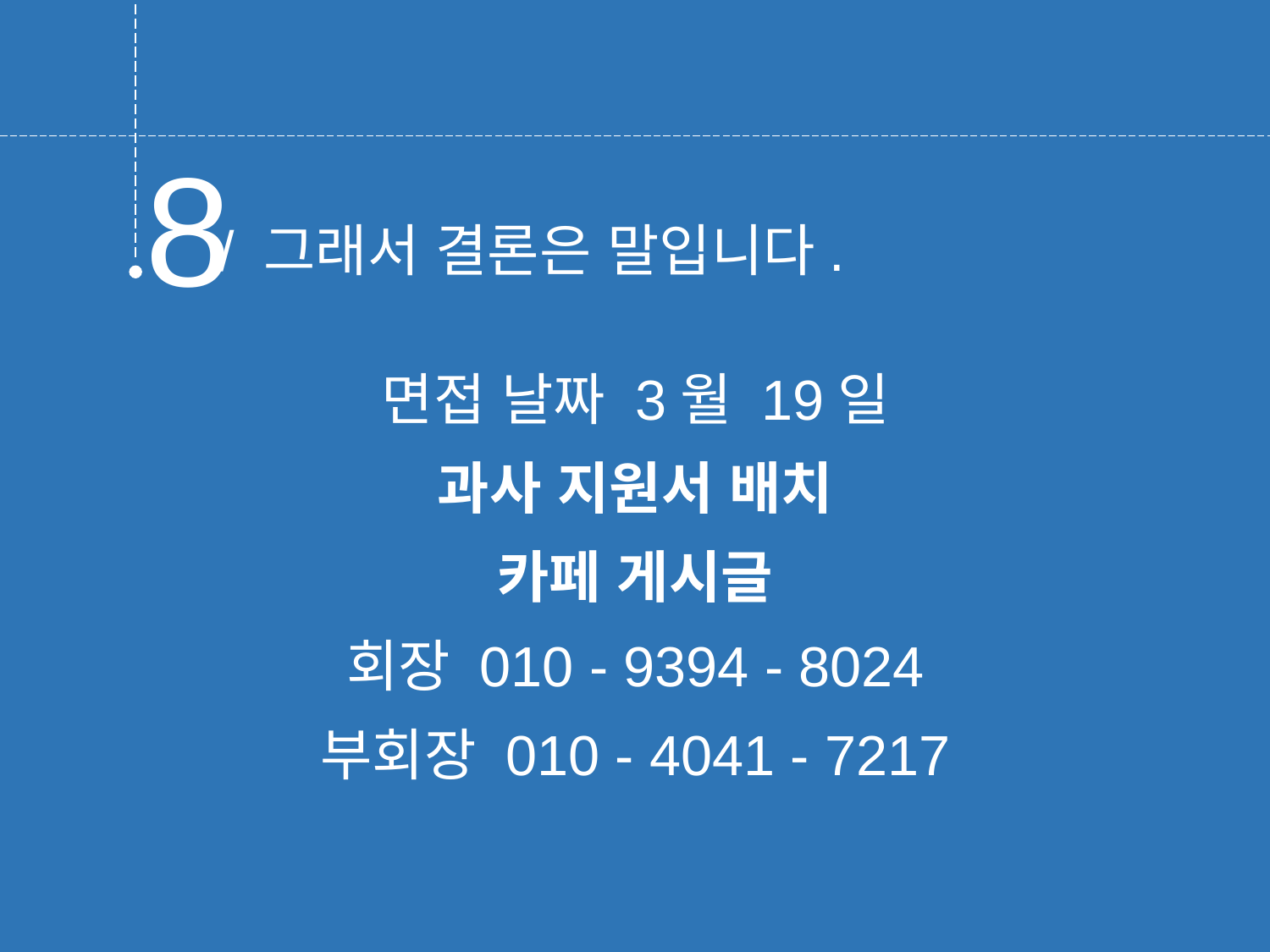

8
 / 그래서 결론은 말입니다.

면접 날짜 3월 19일
과사 지원서 배치
카페 게시글
회장 010 - 9394 - 8024
부회장 010 - 4041 - 7217